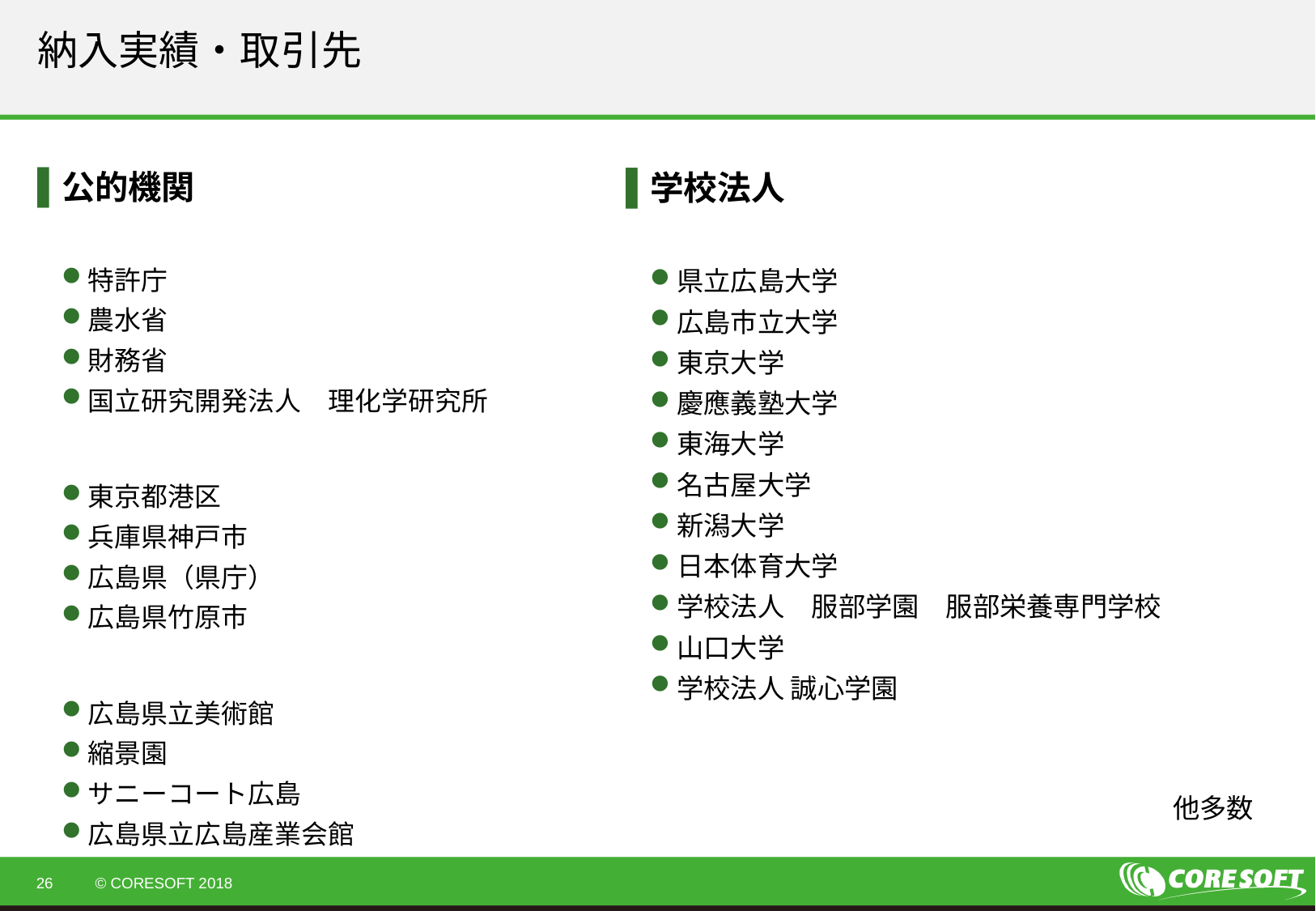

# 納入実績・取引先
公的機関

特許庁
農水省
財務省
国立研究開発法人　理化学研究所

東京都港区
兵庫県神戸市
広島県（県庁）
広島県竹原市

広島県立美術館
縮景園
サニーコート広島
広島県立広島産業会館

学校法人

県立広島大学
広島市立大学
東京大学
慶應義塾大学
東海大学
名古屋大学
新潟大学
日本体育大学
学校法人　服部学園　服部栄養専門学校
山口大学
学校法人 誠心学園

他多数